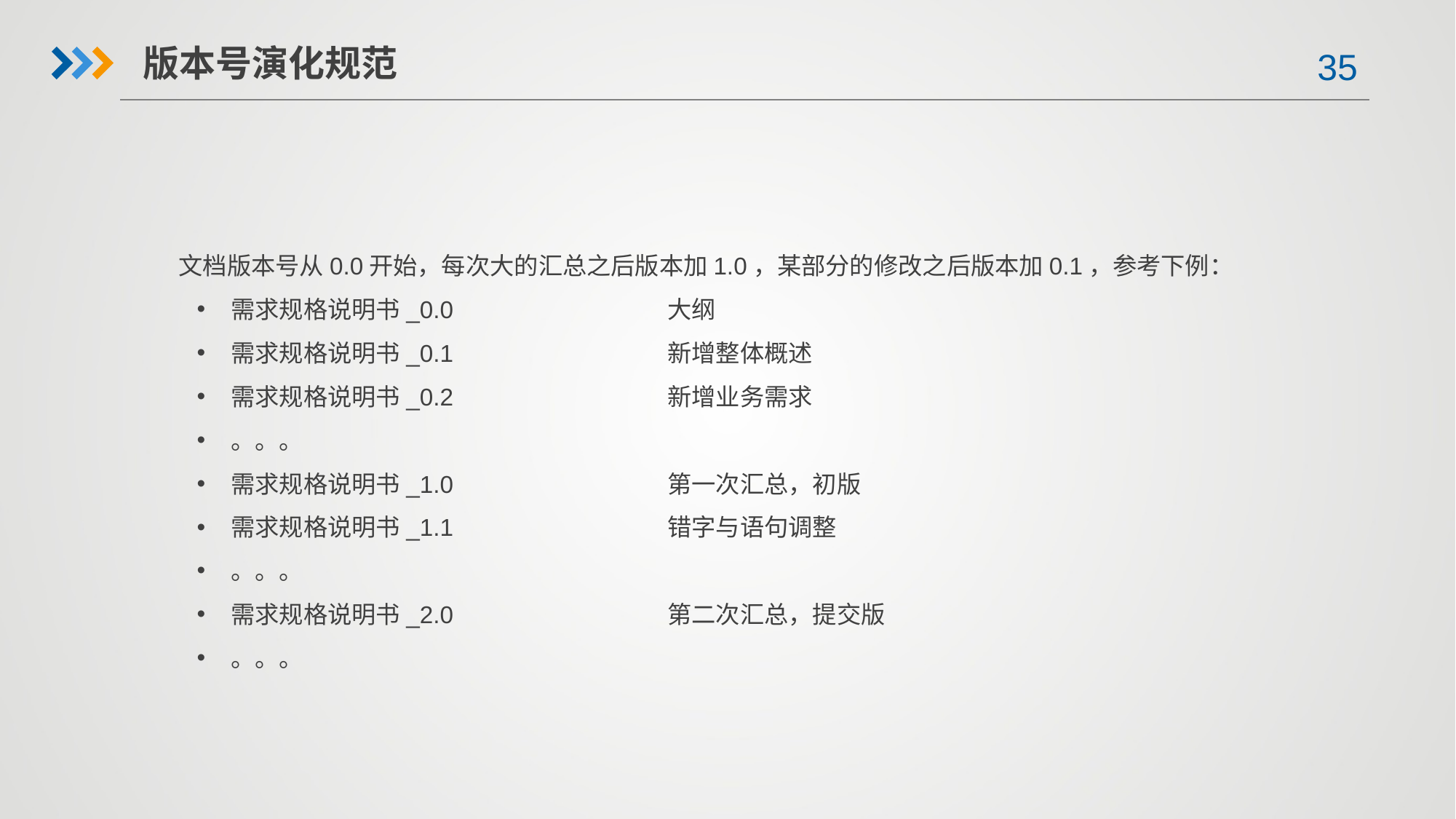

版本号演化规范
        文档版本号从0.0开始，每次大的汇总之后版本加1.0，某部分的修改之后版本加0.1，参考下例：
需求规格说明书_0.0		大纲
需求规格说明书_0.1		新增整体概述
需求规格说明书_0.2		新增业务需求
。。。
需求规格说明书_1.0		第一次汇总，初版
需求规格说明书_1.1		错字与语句调整
。。。
需求规格说明书_2.0		第二次汇总，提交版
。。。